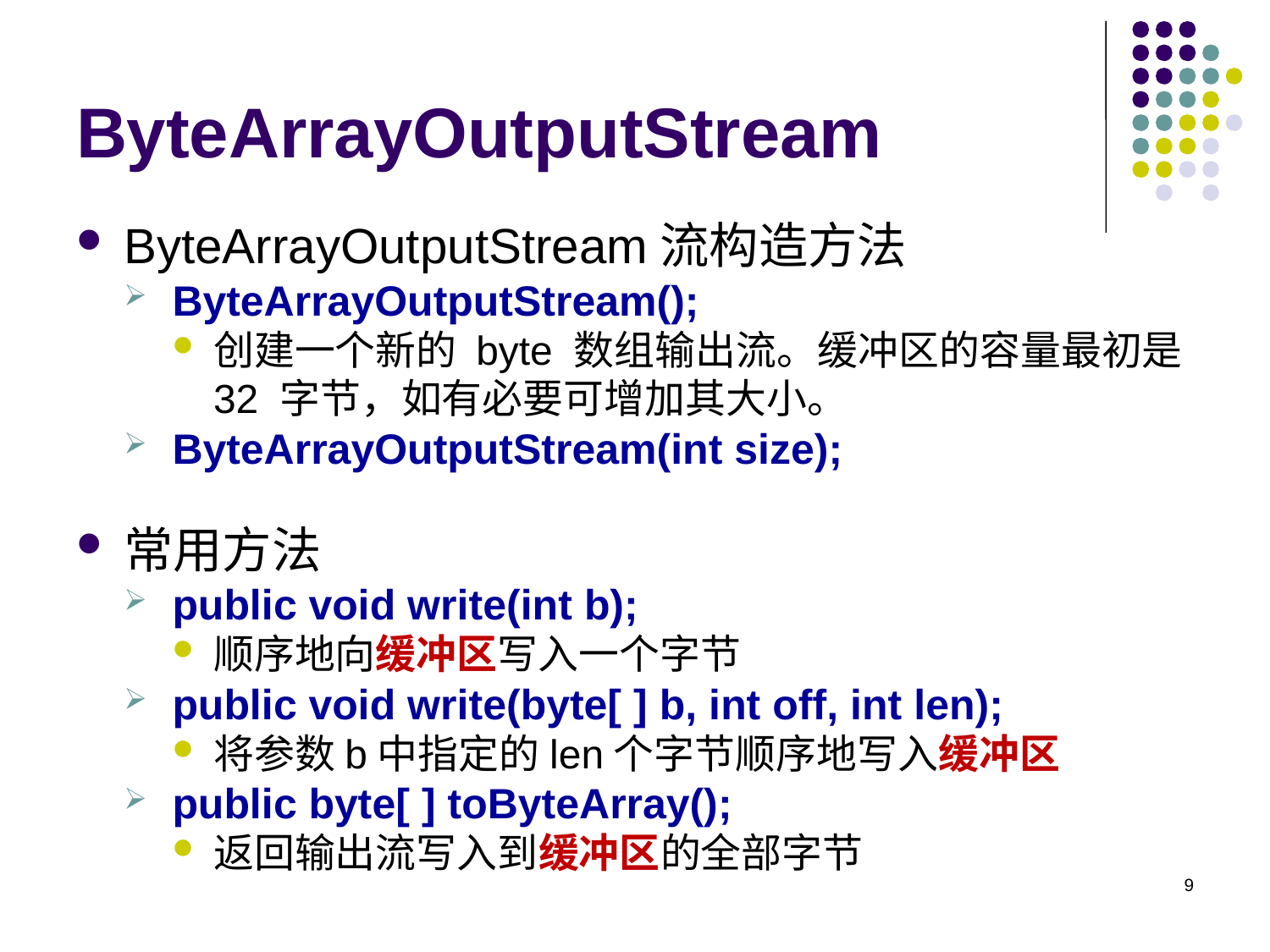

# ByteArrayOutputStream
ByteArrayOutputStream流构造方法
ByteArrayOutputStream();
创建一个新的 byte 数组输出流。缓冲区的容量最初是 32 字节，如有必要可增加其大小。
ByteArrayOutputStream(int size);

常用方法
public void write(int b);
顺序地向缓冲区写入一个字节
public void write(byte[ ] b, int off, int len);
将参数b中指定的len个字节顺序地写入缓冲区
public byte[ ] toByteArray();
返回输出流写入到缓冲区的全部字节
9